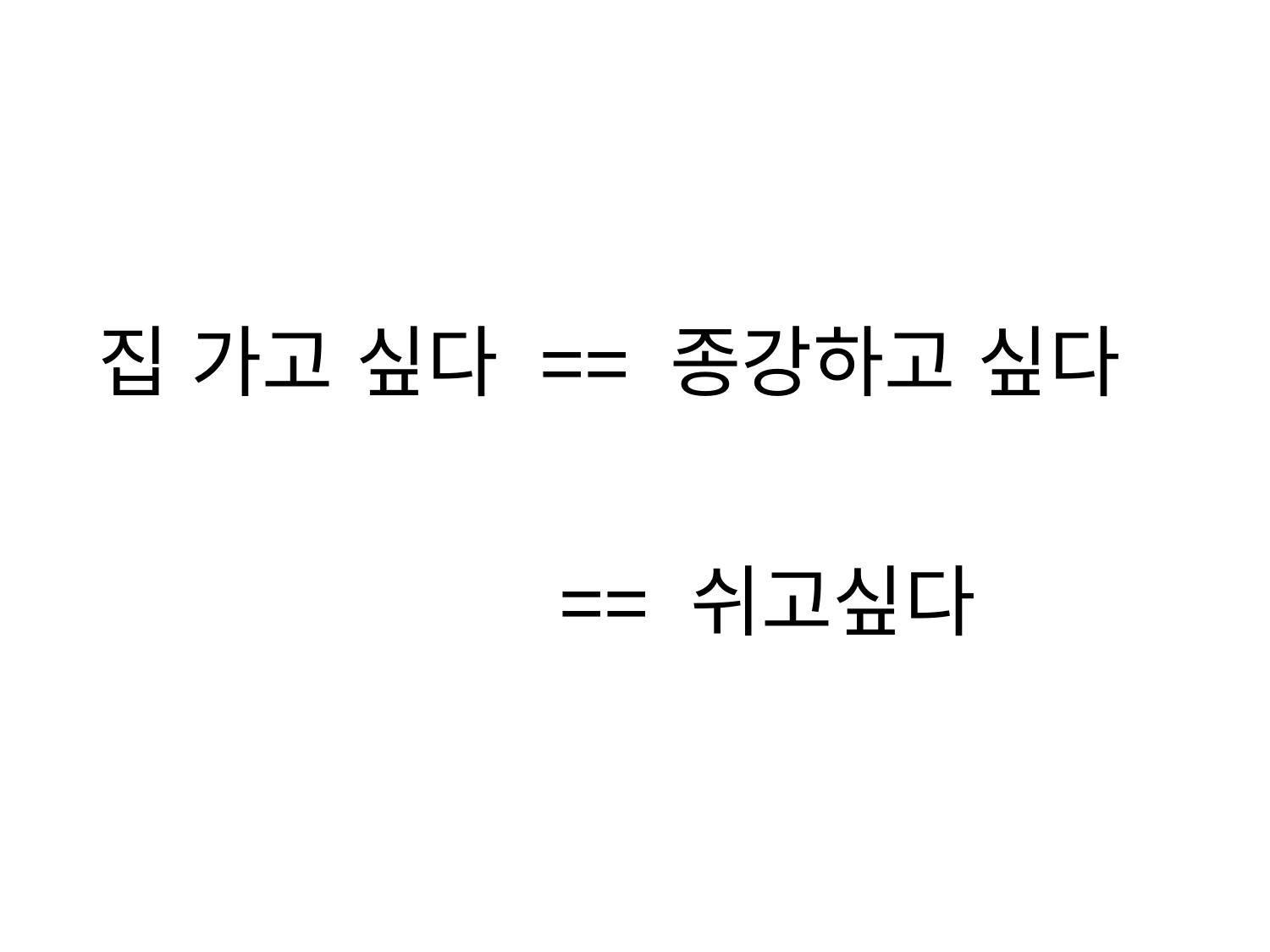

집 가고 싶다 == 종강하고 싶다

 == 쉬고싶다